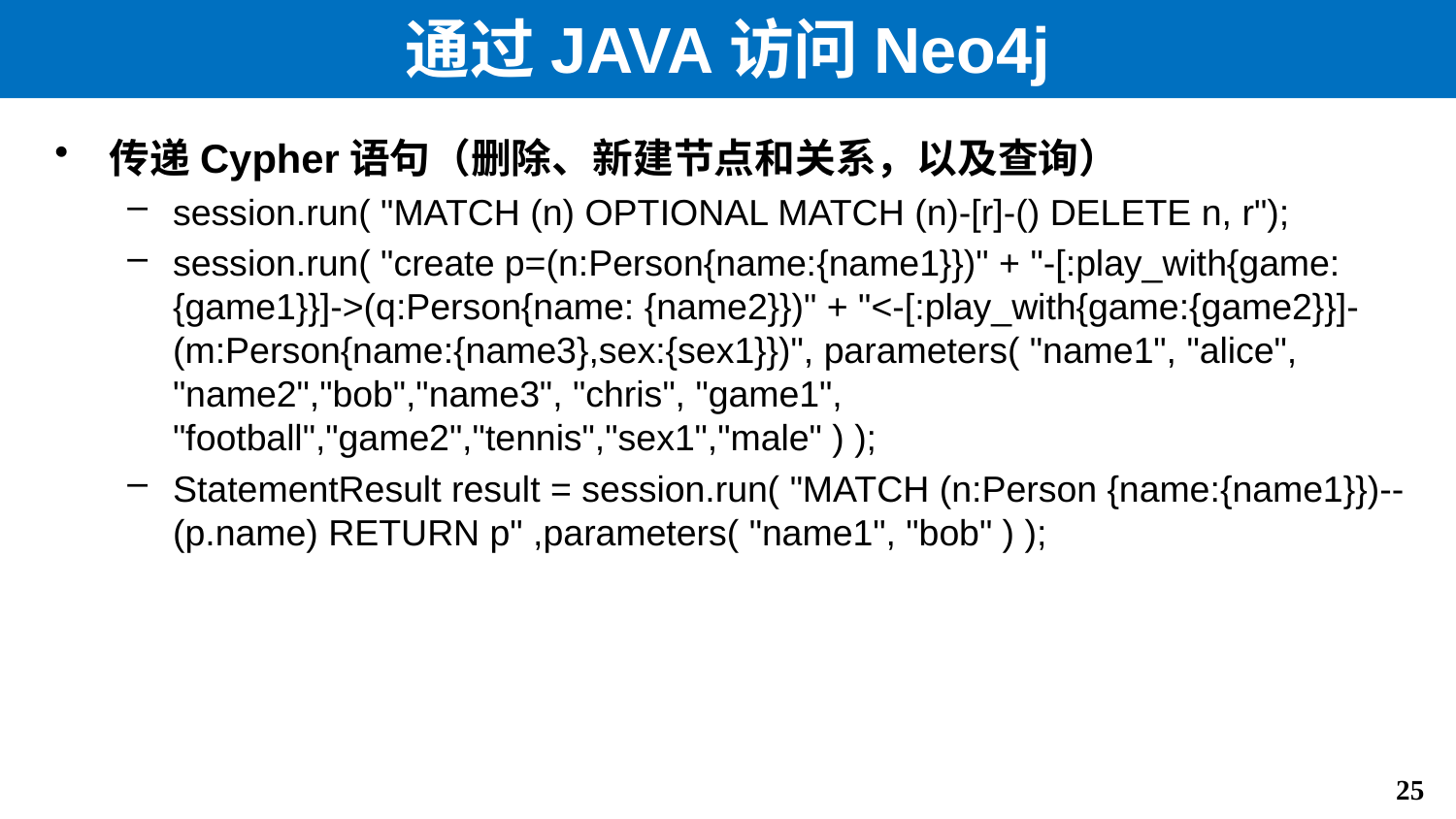

# 通过JAVA访问Neo4j
传递Cypher语句（删除、新建节点和关系，以及查询）
session.run( "MATCH (n) OPTIONAL MATCH (n)-[r]-() DELETE n, r");
session.run( "create p=(n:Person{name:{name1}})" + "-[:play_with{game:{game1}}]->(q:Person{name: {name2}})" + "<-[:play_with{game:{game2}}]-(m:Person{name:{name3},sex:{sex1}})", parameters( "name1", "alice", "name2","bob","name3", "chris", "game1", "football","game2","tennis","sex1","male" ) );
StatementResult result = session.run( "MATCH (n:Person {name:{name1}})--(p.name) RETURN p" ,parameters( "name1", "bob" ) );